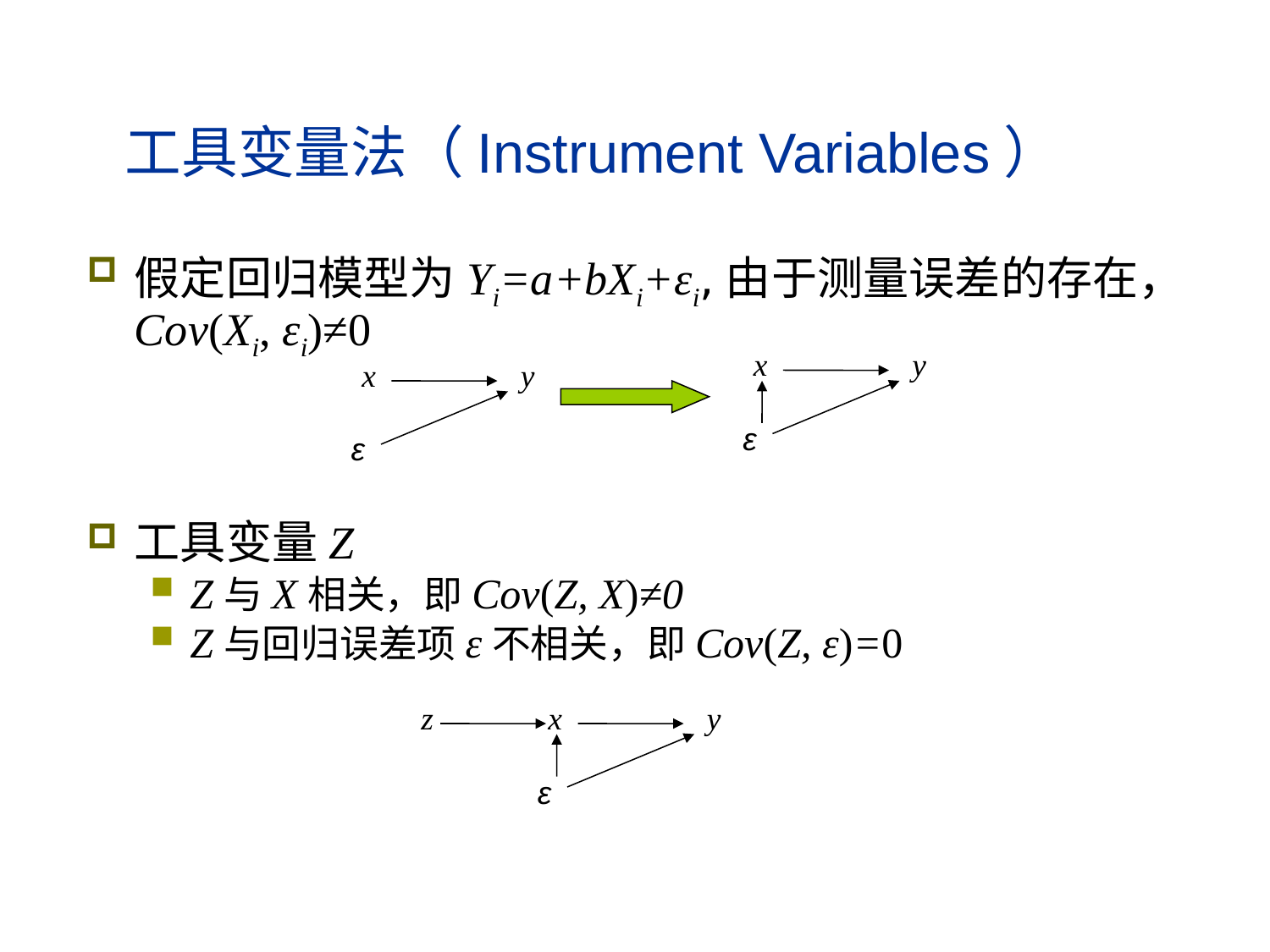

# 工具变量法（Instrument Variables）
假定回归模型为Yi=a+bXi+εi,由于测量误差的存在，Cov(Xi, εi)≠0

工具变量Z
Z与X相关，即Cov(Z, X)≠0
Z与回归误差项ε不相关，即Cov(Z, ε)=0
x
y
x
y

ε
ε
z
x
y

ε